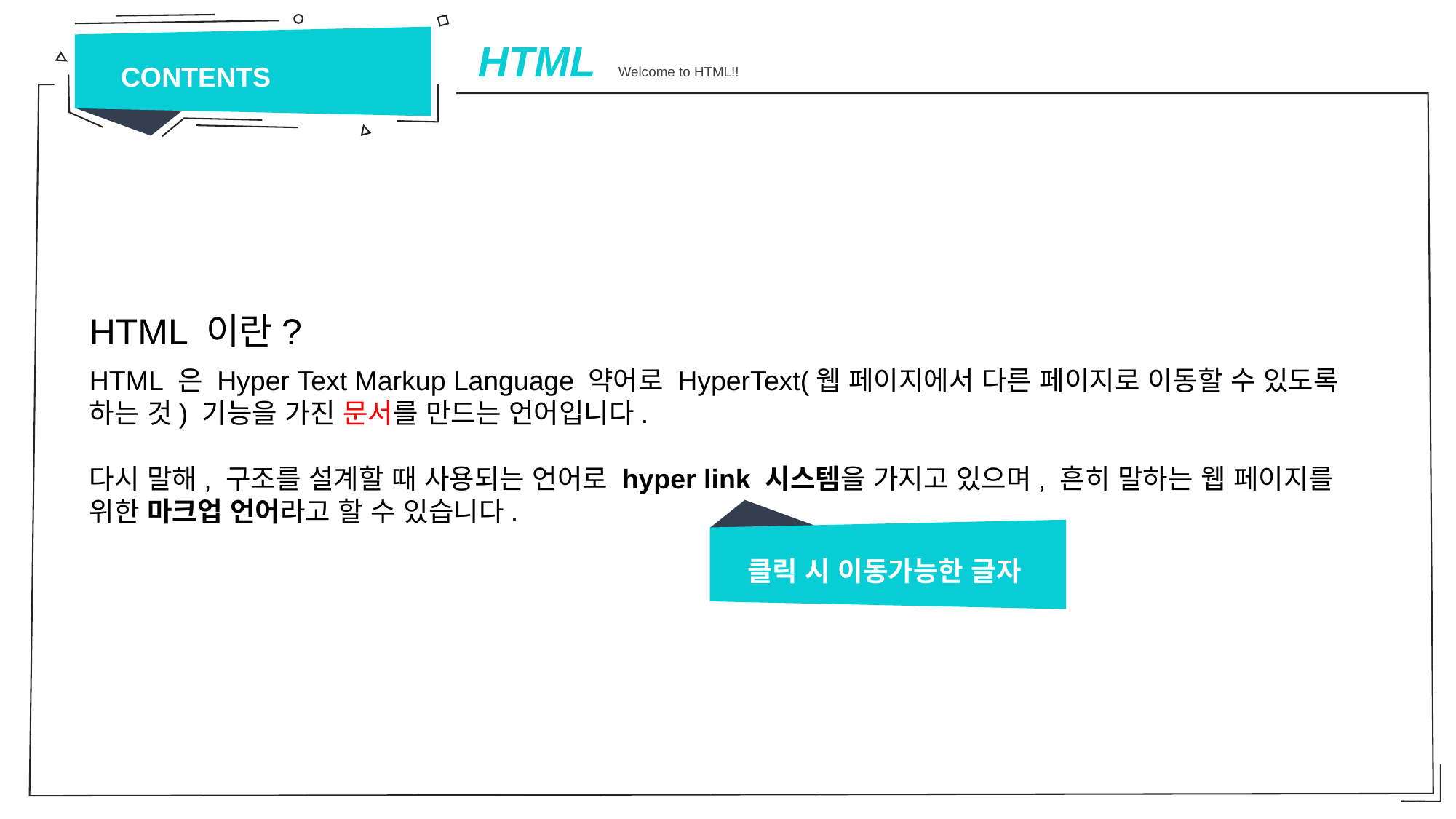

HTML  Welcome to HTML!!

CONTENTS

HTML 이란?
HTML 은 Hyper Text Markup Language 약어로 HyperText(웹 페이지에서 다른 페이지로 이동할 수 있도록 하는 것) 기능을 가진 문서를 만드는 언어입니다.

다시 말해, 구조를 설계할 때 사용되는 언어로 hyper link 시스템을 가지고 있으며, 흔히 말하는 웹 페이지를 위한 마크업 언어라고 할 수 있습니다.

클릭 시 이동가능한 글자